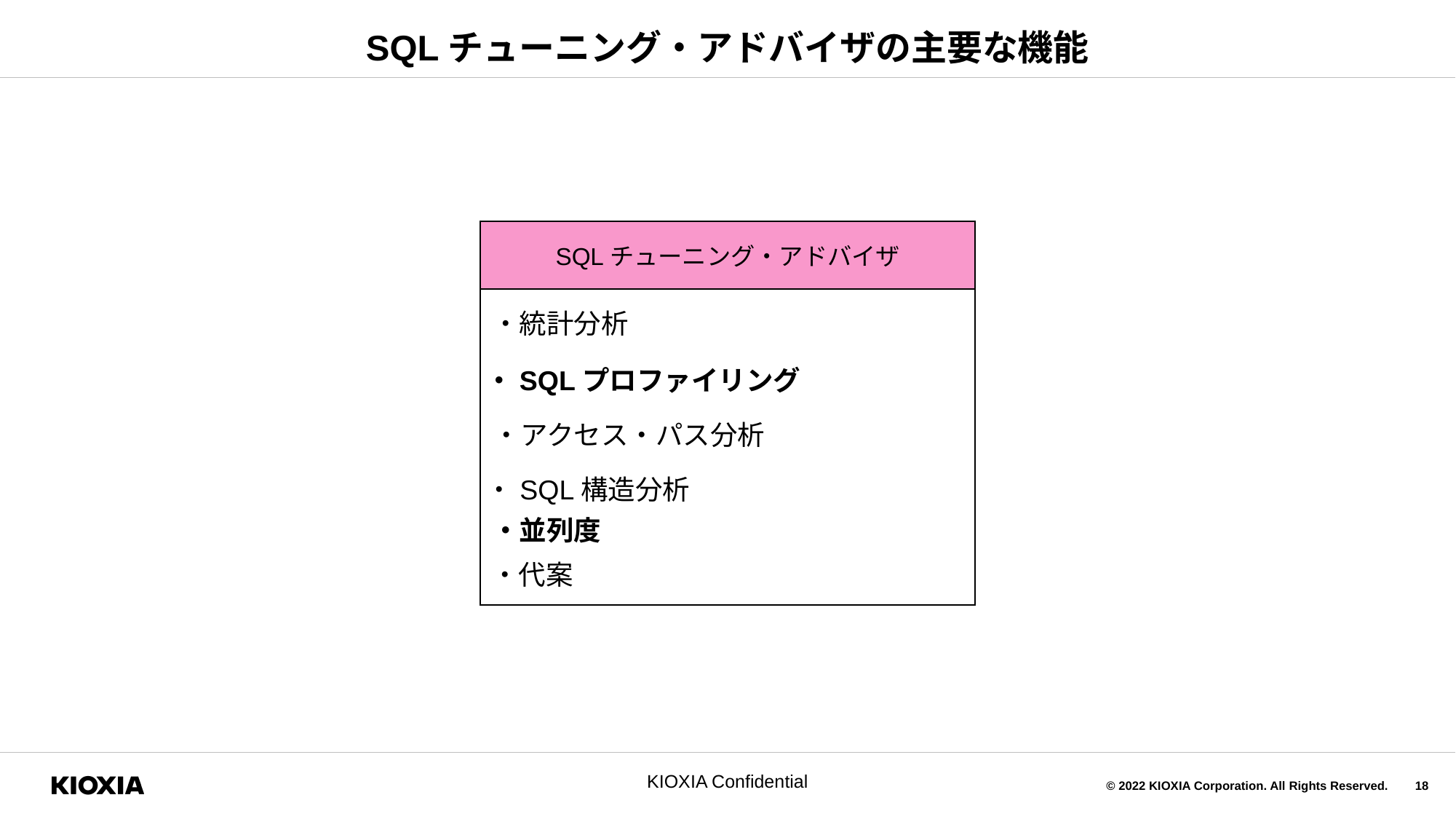

# SQLチューニング・アドバイザの主要な機能
SQLチューニング・アドバイザ

・統計分析
・SQLプロファイリング
・アクセス・パス分析
・SQL構造分析
・並列度
・代案
KIOXIA Confidential